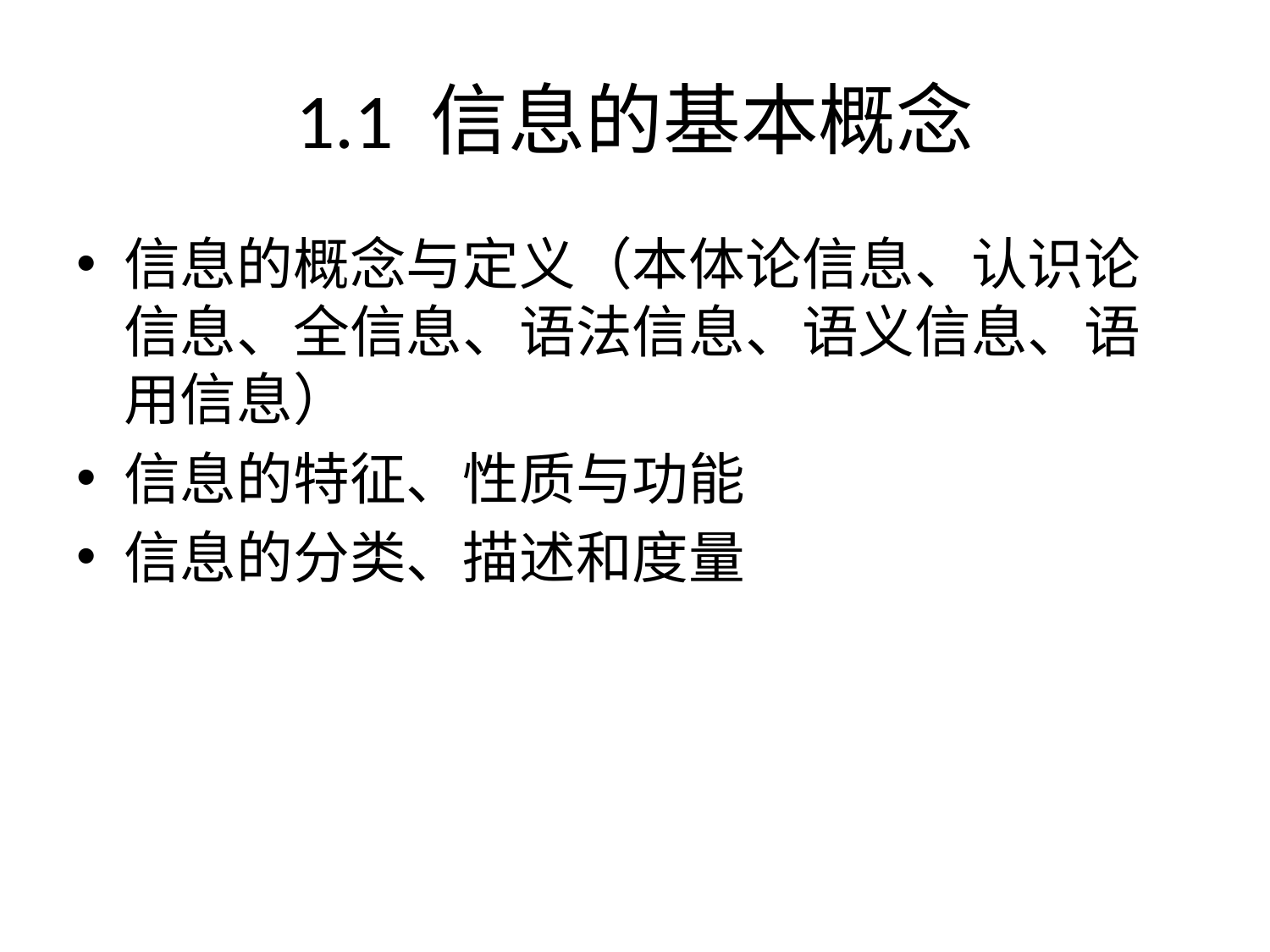

# 1.1 信息的基本概念
信息的概念与定义（本体论信息、认识论信息、全信息、语法信息、语义信息、语用信息）
信息的特征、性质与功能
信息的分类、描述和度量